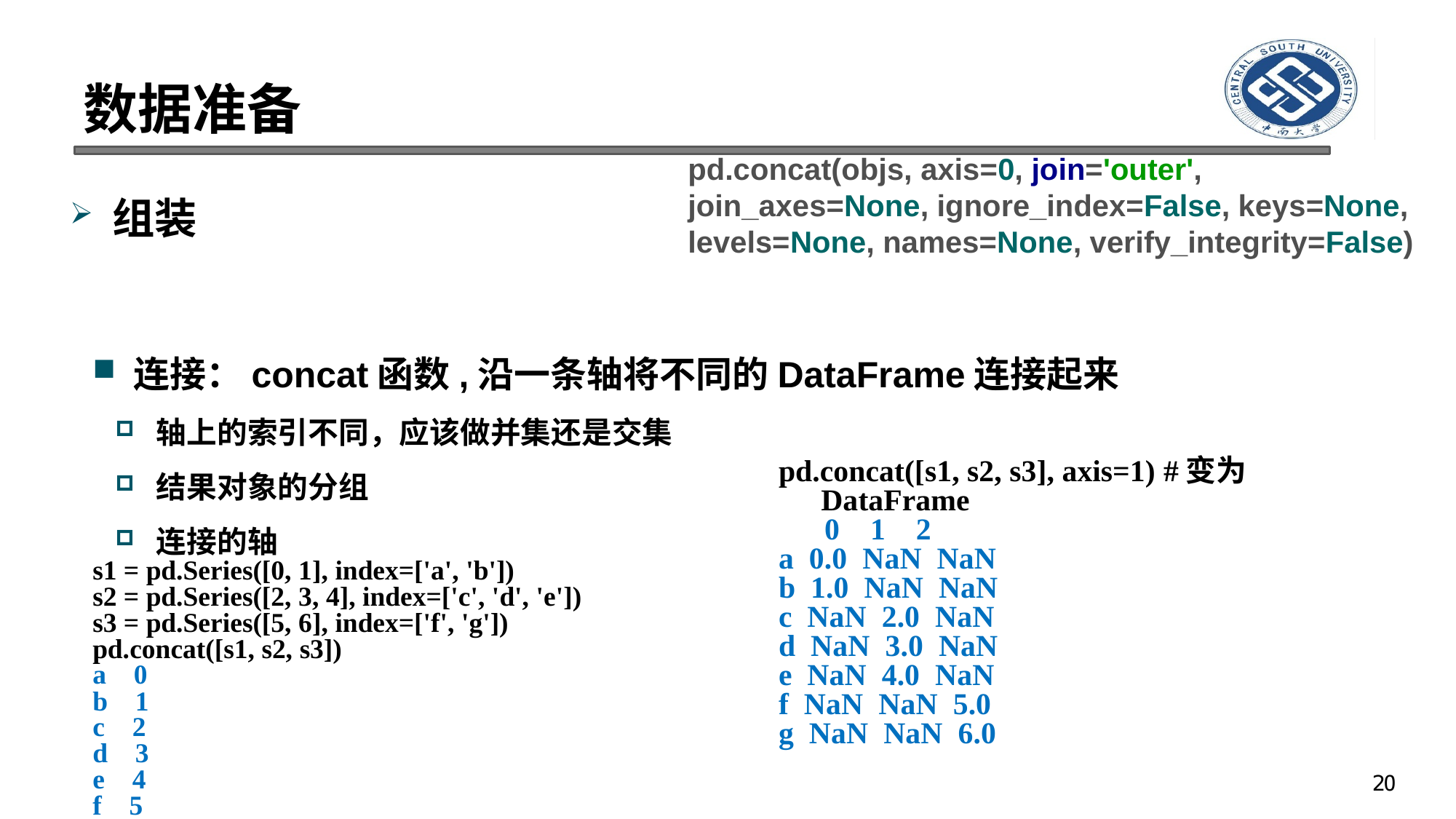

# 数据准备
pd.concat(objs, axis=0, join='outer', join_axes=None, ignore_index=False, keys=None, levels=None, names=None, verify_integrity=False)
组装

连接：concat函数,沿一条轴将不同的DataFrame连接起来
轴上的索引不同，应该做并集还是交集
结果对象的分组
连接的轴
s1 = pd.Series([0, 1], index=['a', 'b'])
s2 = pd.Series([2, 3, 4], index=['c', 'd', 'e'])
s3 = pd.Series([5, 6], index=['f', 'g'])
pd.concat([s1, s2, s3])
a    0
b    1
c    2
d    3
e    4
f    5
g    6
dtype: int64
pd.concat([s1, s2, s3], axis=1) #变为DataFrame
      0    1    2
a  0.0  NaN  NaN
b  1.0  NaN  NaN
c  NaN  2.0  NaN
d  NaN  3.0  NaN
e  NaN  4.0  NaN
f  NaN  NaN  5.0
g  NaN  NaN  6.0
20